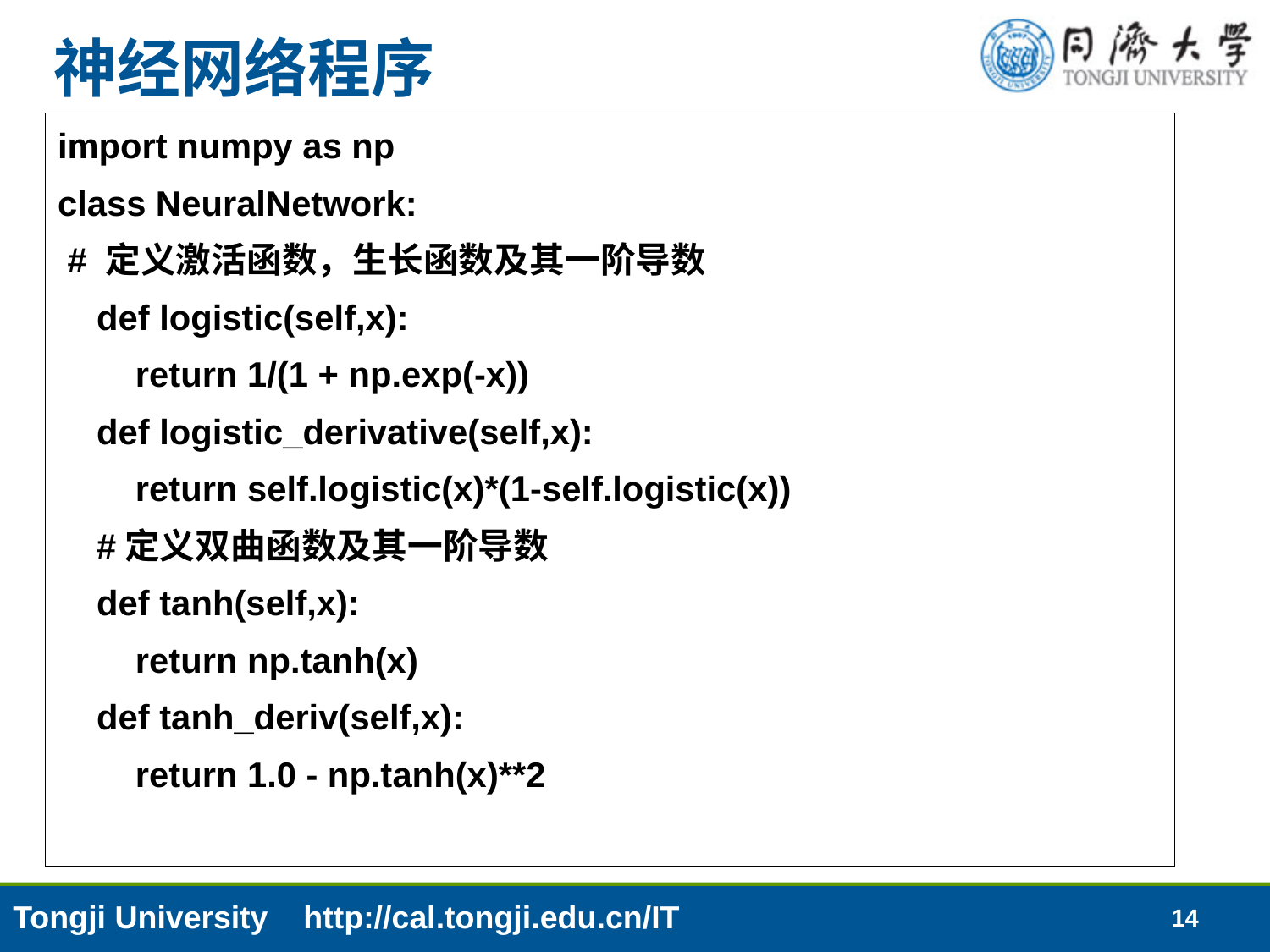

# 神经网络程序
import numpy as np
class NeuralNetwork:
 # 定义激活函数，生长函数及其一阶导数
    def logistic(self,x):
        return 1/(1 + np.exp(-x))
    def logistic_derivative(self,x):
        return self.logistic(x)*(1-self.logistic(x))
    #定义双曲函数及其一阶导数
    def tanh(self,x):
        return np.tanh(x)
    def tanh_deriv(self,x):
        return 1.0 - np.tanh(x)**2